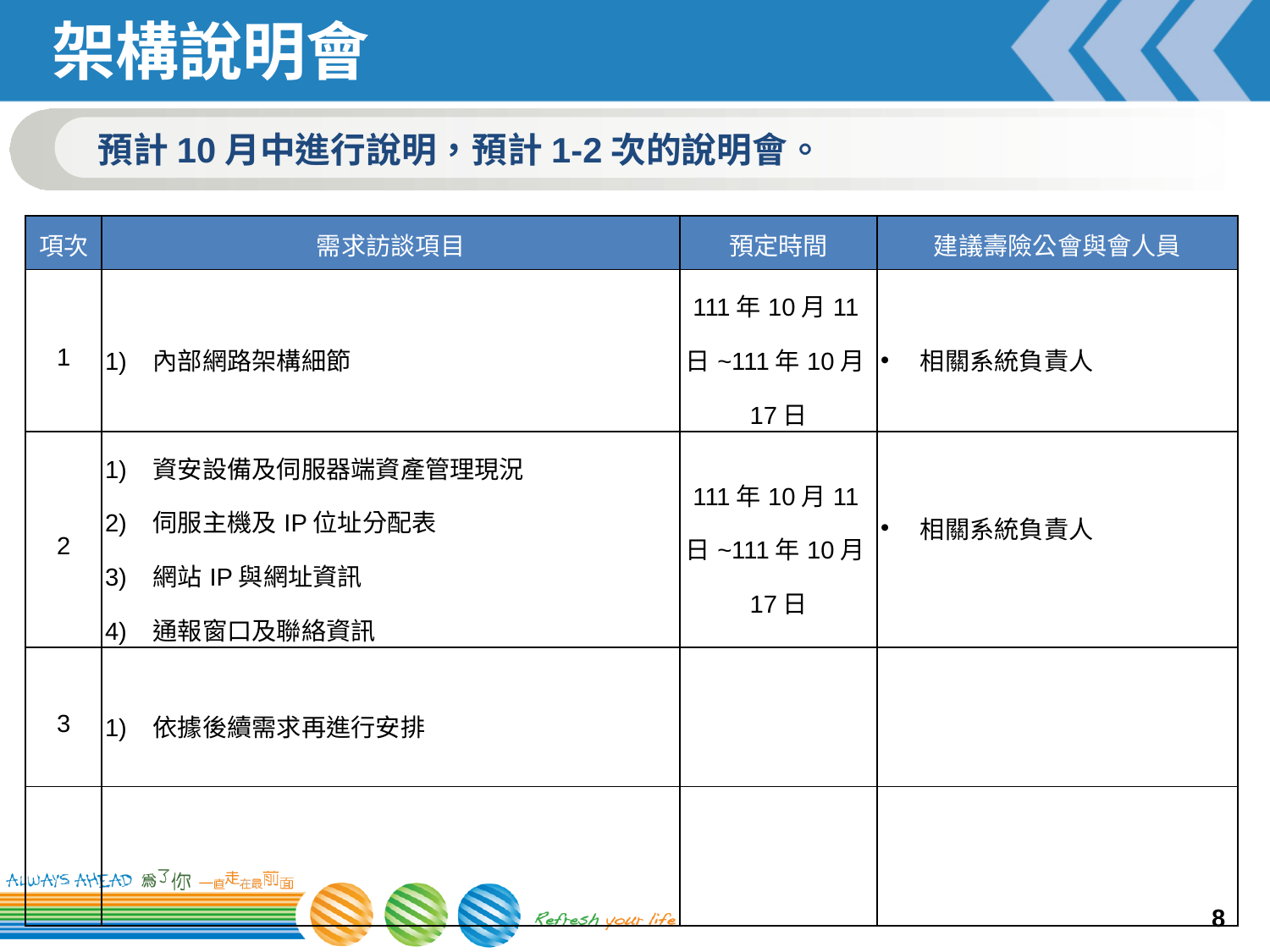

# 架構說明會
預計10月中進行說明，預計1-2次的說明會。
| 項次 | 需求訪談項目 | 預定時間 | 建議壽險公會與會人員 |
| --- | --- | --- | --- |
| 1 | 內部網路架構細節 | 111年10月11日~111年10月17日 | 相關系統負責人 |
| 2 | 資安設備及伺服器端資產管理現況 伺服主機及IP位址分配表 網站IP與網址資訊 通報窗口及聯絡資訊 | 111年10月11日~111年10月17日 | 相關系統負責人 |
| 3 | 依據後續需求再進行安排 |  |  |
|  |  |  |  |
8